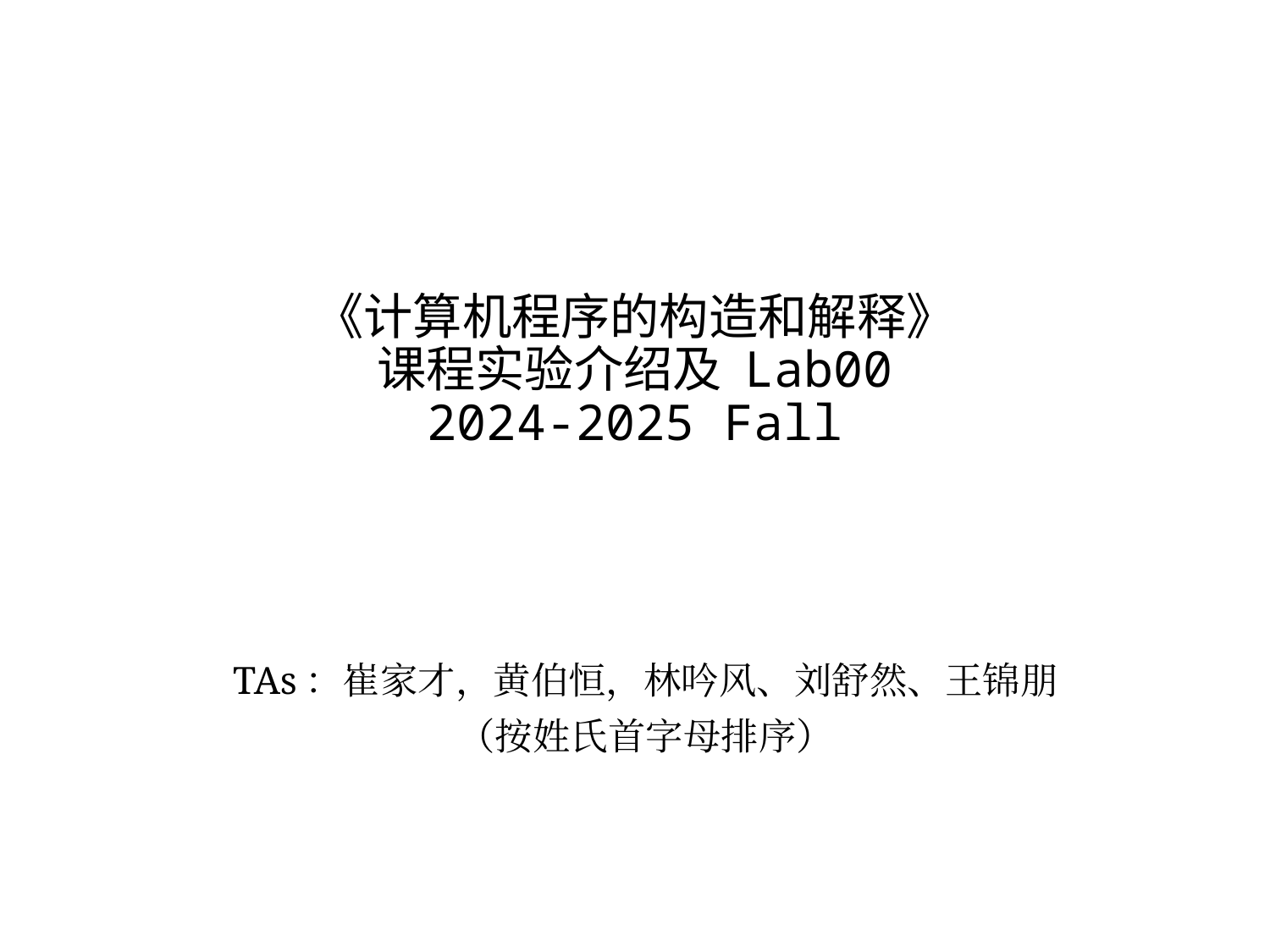

# 《计算机程序的构造和解释》 课程实验介绍及 Lab00 2024-2025 Fall

TAs：崔家才，黄伯恒，林吟风、刘舒然、王锦朋
（按姓氏首字母排序）